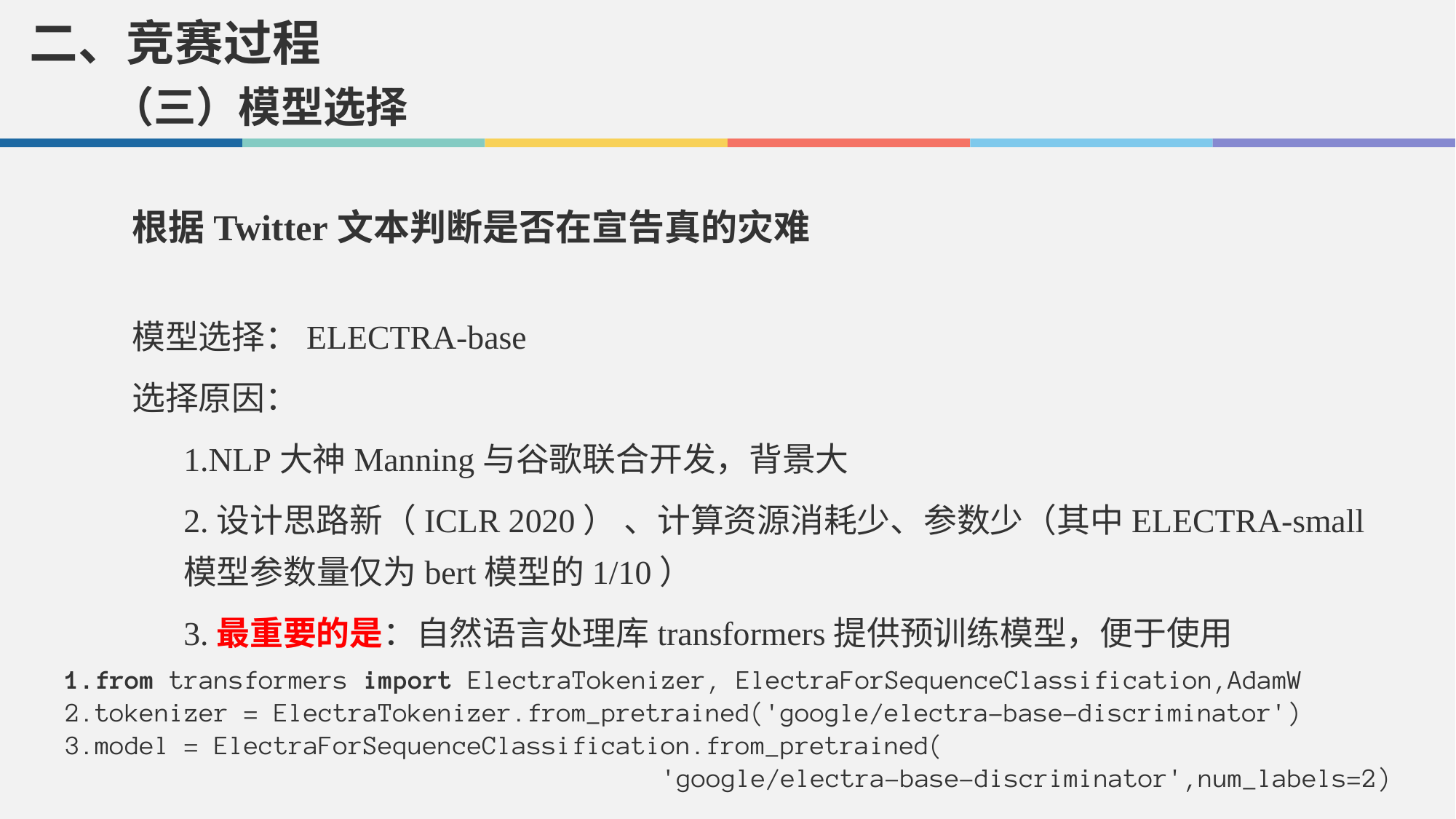

二、竞赛过程
（三）模型选择

根据Twitter文本判断是否在宣告真的灾难
模型选择：ELECTRA-base
选择原因：
1.NLP大神Manning与谷歌联合开发，背景大
2.设计思路新（ICLR 2020） 、计算资源消耗少、参数少（其中ELECTRA-small模型参数量仅为bert模型的1/10）
3.最重要的是：自然语言处理库transformers提供预训练模型，便于使用
from transformers import ElectraTokenizer, ElectraForSequenceClassification,AdamW
tokenizer = ElectraTokenizer.from_pretrained('google/electra-base-discriminator')
model = ElectraForSequenceClassification.from_pretrained(
                                        'google/electra-base-discriminator',num_labels=2)